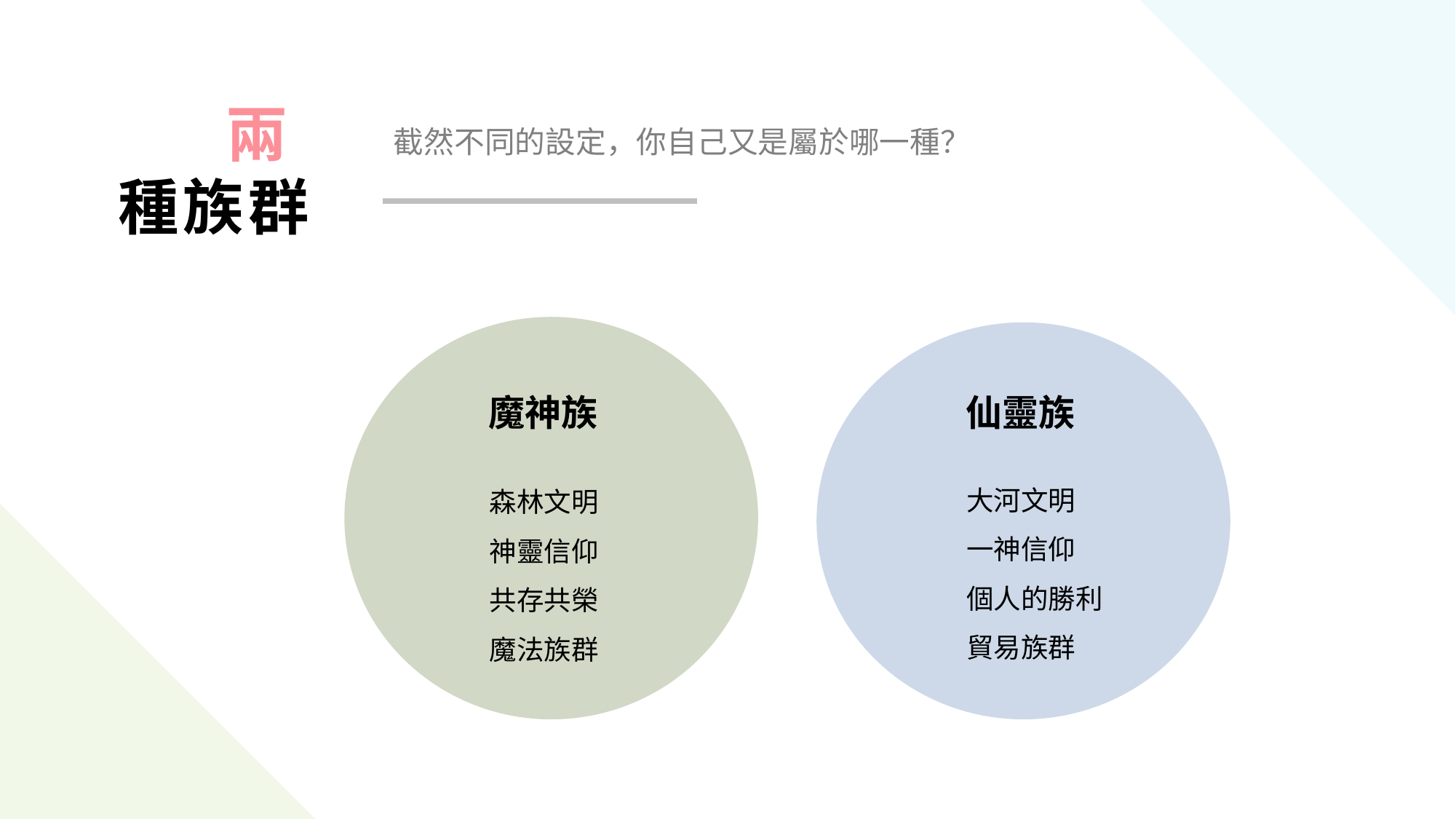

兩
種族群
截然不同的設定，你自己又是屬於哪一種？

魔神族
森林文明
神靈信仰
共存共榮
魔法族群
仙靈族
大河文明
一神信仰
個人的勝利
貿易族群